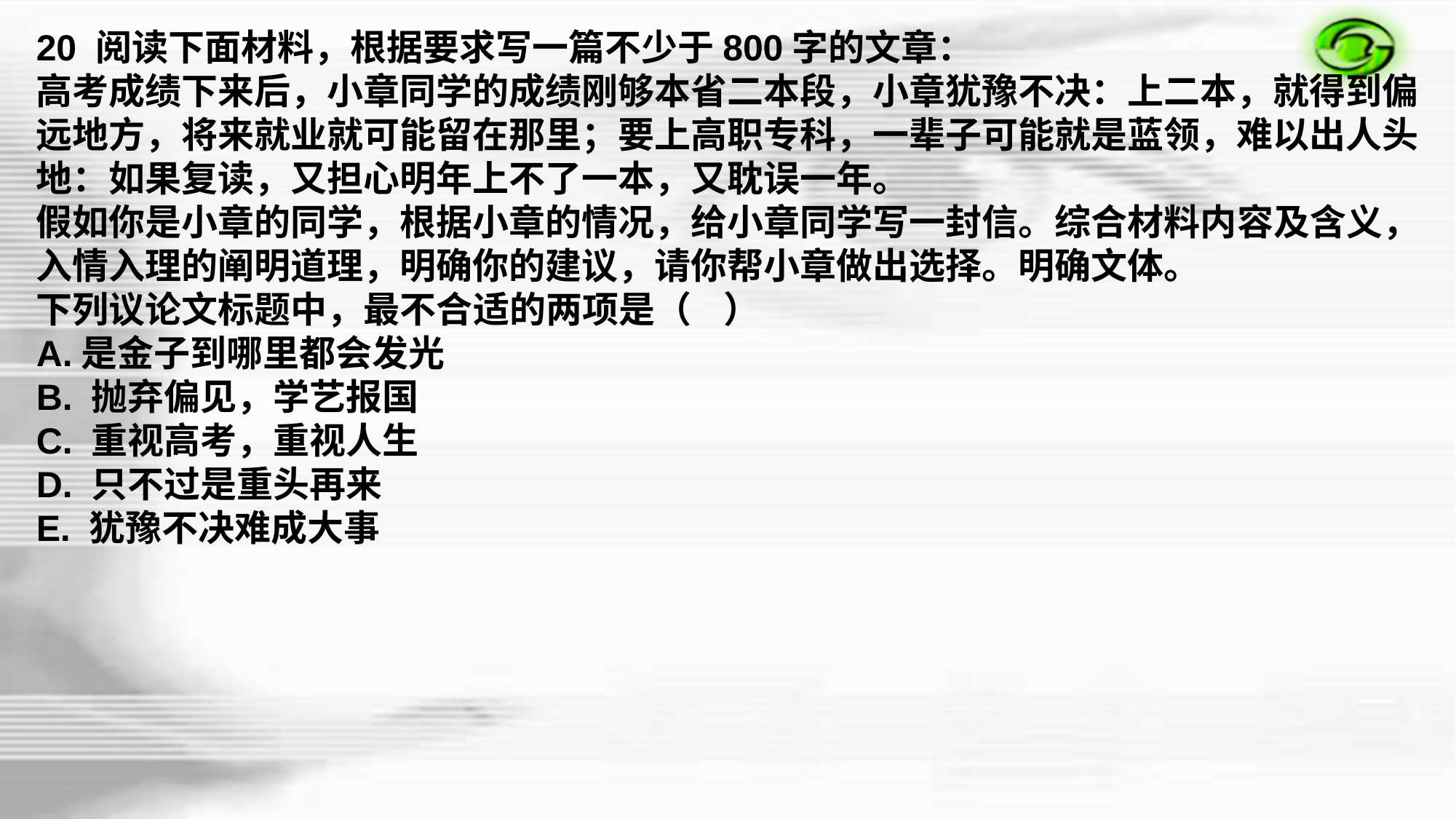

20 阅读下面材料，根据要求写一篇不少于800字的文章：
高考成绩下来后，小章同学的成绩刚够本省二本段，小章犹豫不决：上二本，就得到偏远地方，将来就业就可能留在那里；要上高职专科，一辈子可能就是蓝领，难以出人头地：如果复读，又担心明年上不了一本，又耽误一年。
假如你是小章的同学，根据小章的情况，给小章同学写一封信。综合材料内容及含义，入情入理的阐明道理，明确你的建议，请你帮小章做出选择。明确文体。
下列议论文标题中，最不合适的两项是（    ）
A.是金子到哪里都会发光
B. 抛弃偏见，学艺报国
C. 重视高考，重视人生
D. 只不过是重头再来
E. 犹豫不决难成大事